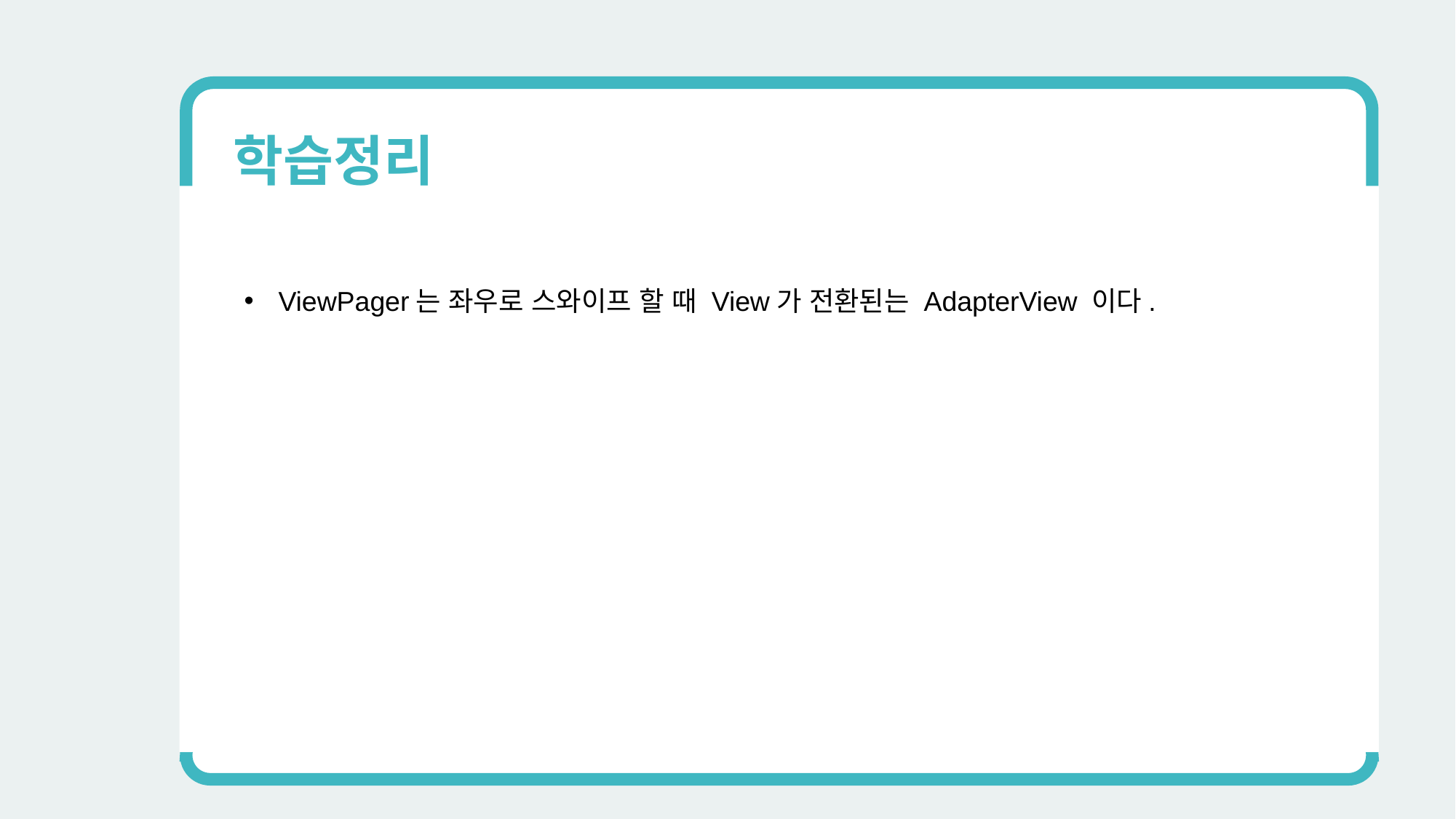

학습정리

ViewPager는 좌우로 스와이프 할 때 View가 전환된는 AdapterView 이다.